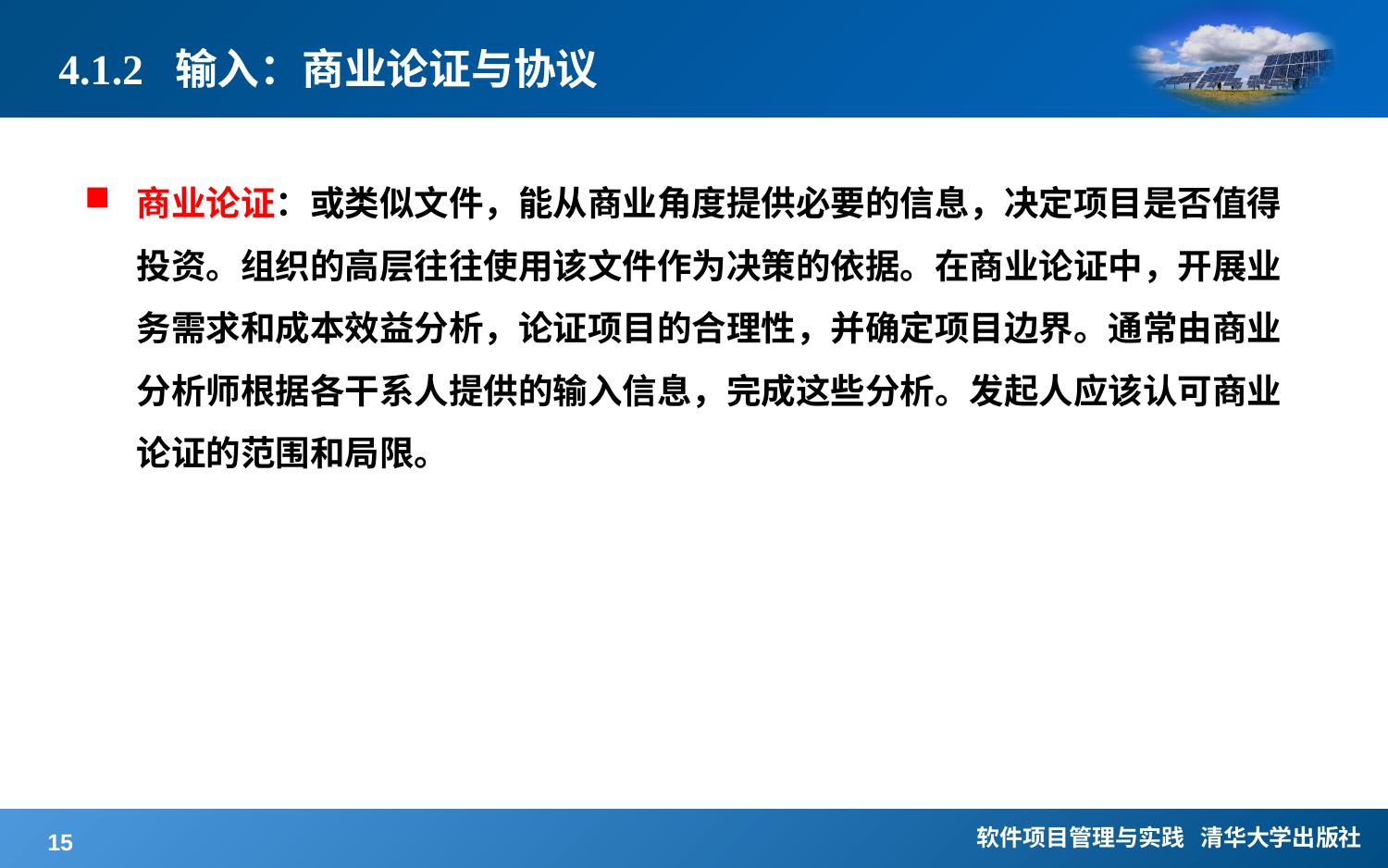

# 4.1.2  输入：商业论证与协议
商业论证：或类似文件，能从商业角度提供必要的信息，决定项目是否值得投资。组织的高层往往使用该文件作为决策的依据。在商业论证中，开展业务需求和成本效益分析，论证项目的合理性，并确定项目边界。通常由商业分析师根据各干系人提供的输入信息，完成这些分析。发起人应该认可商业论证的范围和局限。